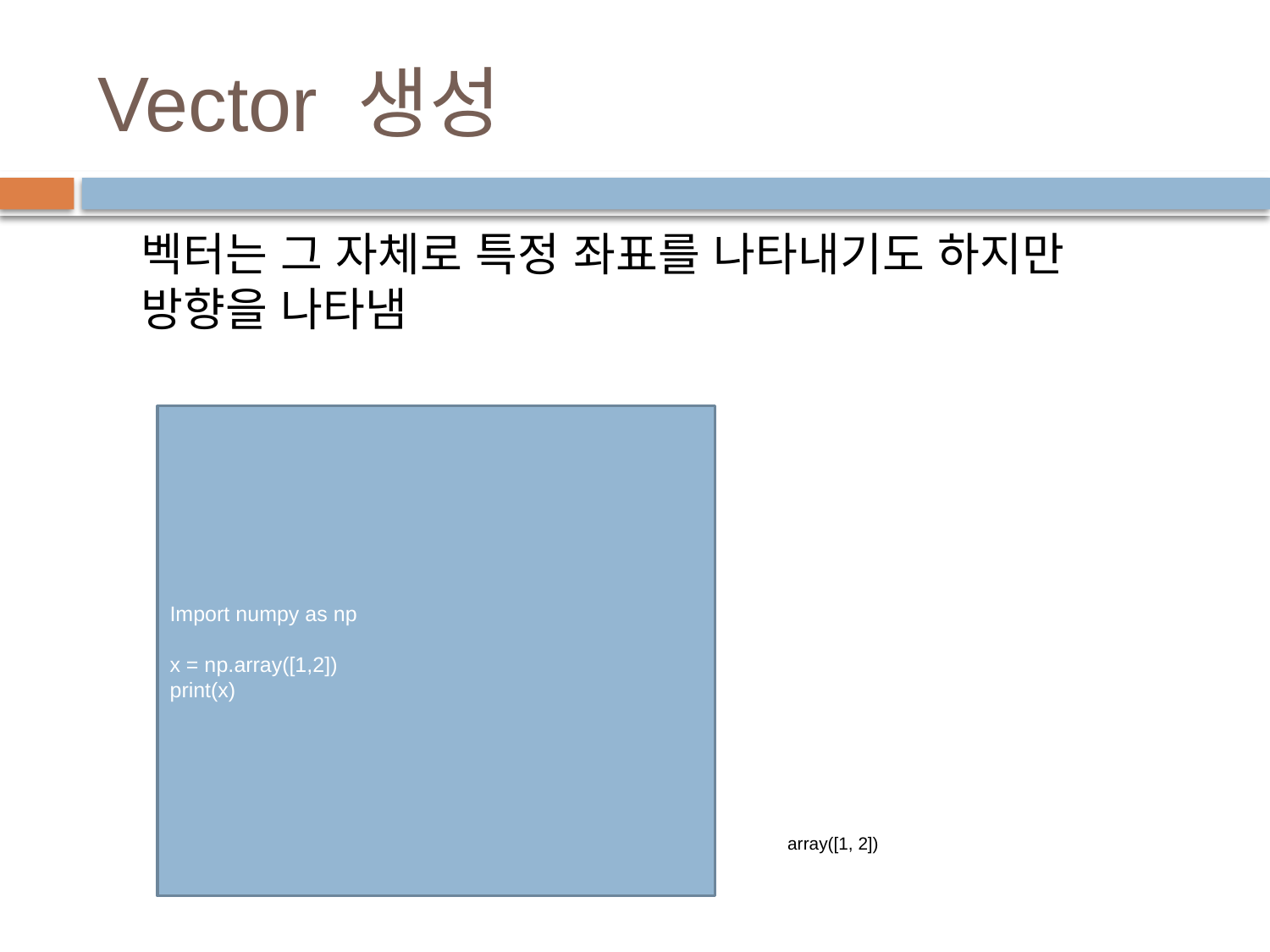

# Vector 생성
벡터는 그 자체로 특정 좌표를 나타내기도 하지만 방향을 나타냄
Import numpy as np

x = np.array([1,2])
print(x)
array([1, 2])